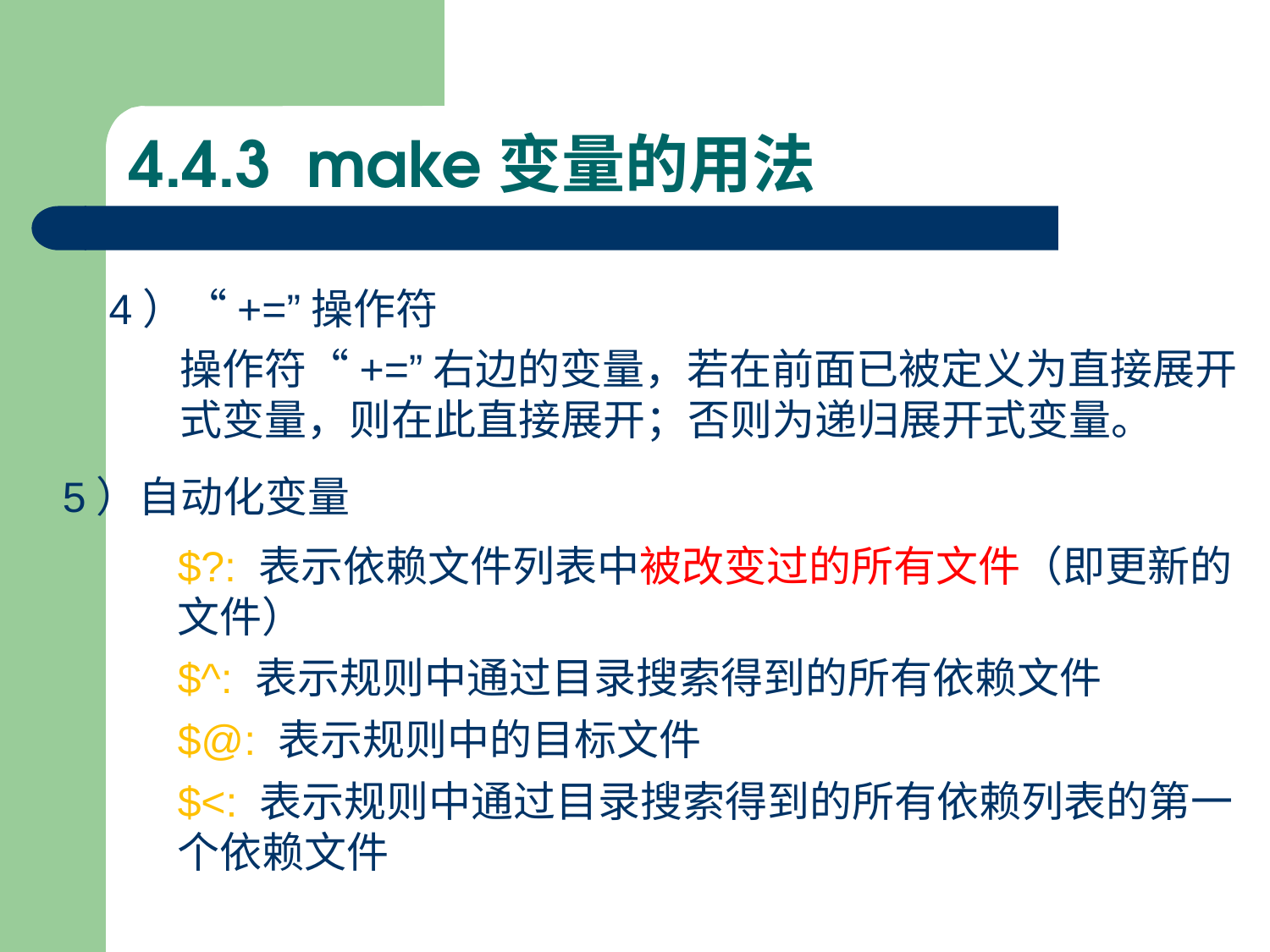

# 4.4.3  make变量的用法
4）“+=”操作符
操作符“+=”右边的变量，若在前面已被定义为直接展开式变量，则在此直接展开；否则为递归展开式变量。
5）自动化变量
$?: 表示依赖文件列表中被改变过的所有文件（即更新的文件）
$^: 表示规则中通过目录搜索得到的所有依赖文件
$@: 表示规则中的目标文件
$<: 表示规则中通过目录搜索得到的所有依赖列表的第一个依赖文件